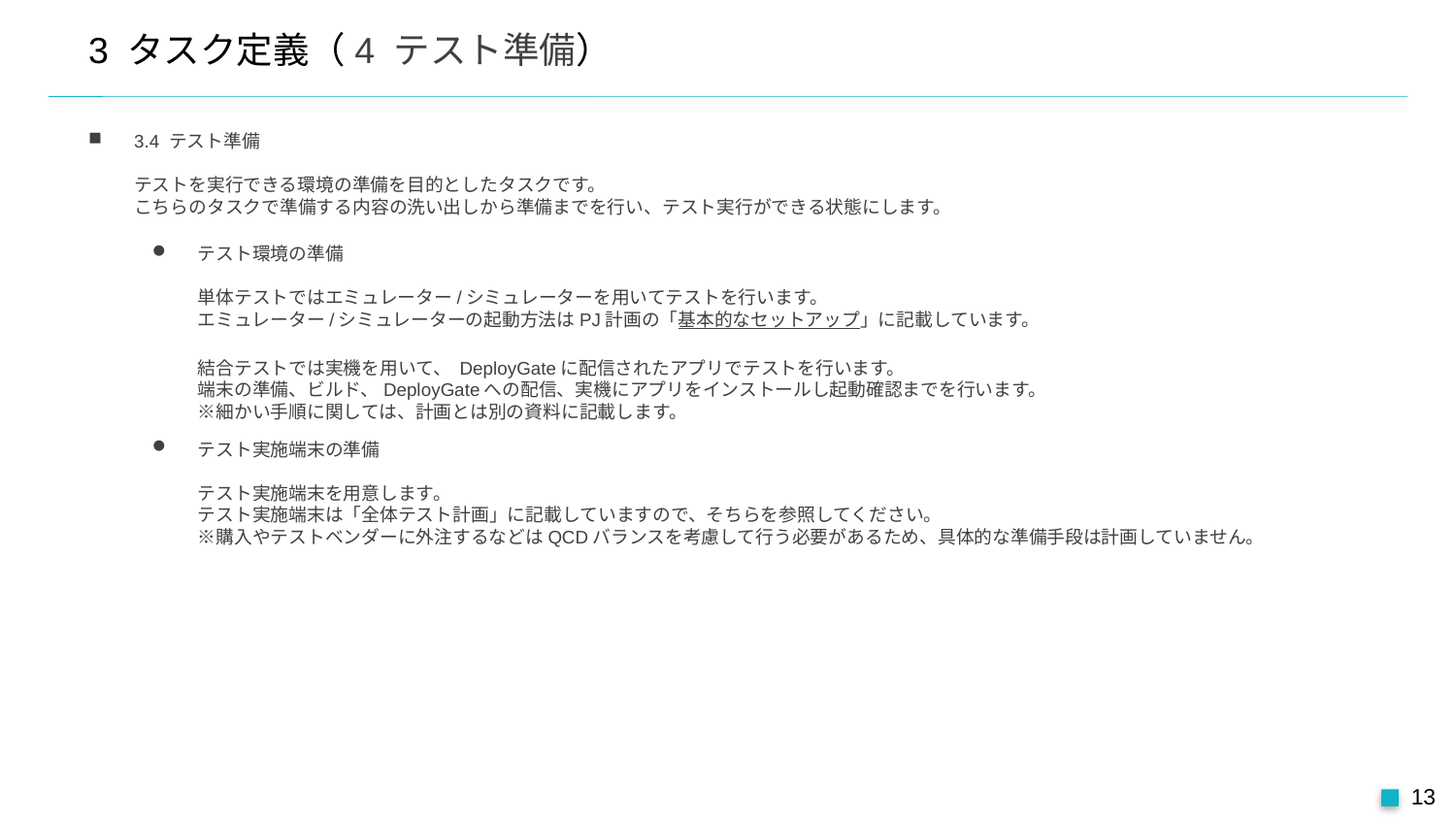

3 タスク定義（4 テスト準備）
3.4 テスト準備
テストを実行できる環境の準備を目的としたタスクです。
こちらのタスクで準備する内容の洗い出しから準備までを行い、テスト実行ができる状態にします。
テスト環境の準備
単体テストではエミュレーター/シミュレーターを用いてテストを行います。
エミュレーター/シミュレーターの起動方法はPJ計画の「基本的なセットアップ」に記載しています。
結合テストでは実機を用いて、 DeployGateに配信されたアプリでテストを行います。
端末の準備、ビルド、DeployGateへの配信、実機にアプリをインストールし起動確認までを行います。
※細かい手順に関しては、計画とは別の資料に記載します。
テスト実施端末の準備
テスト実施端末を用意します。
テスト実施端末は「全体テスト計画」に記載していますので、そちらを参照してください。
※購入やテストベンダーに外注するなどはQCDバランスを考慮して行う必要があるため、具体的な準備手段は計画していません。